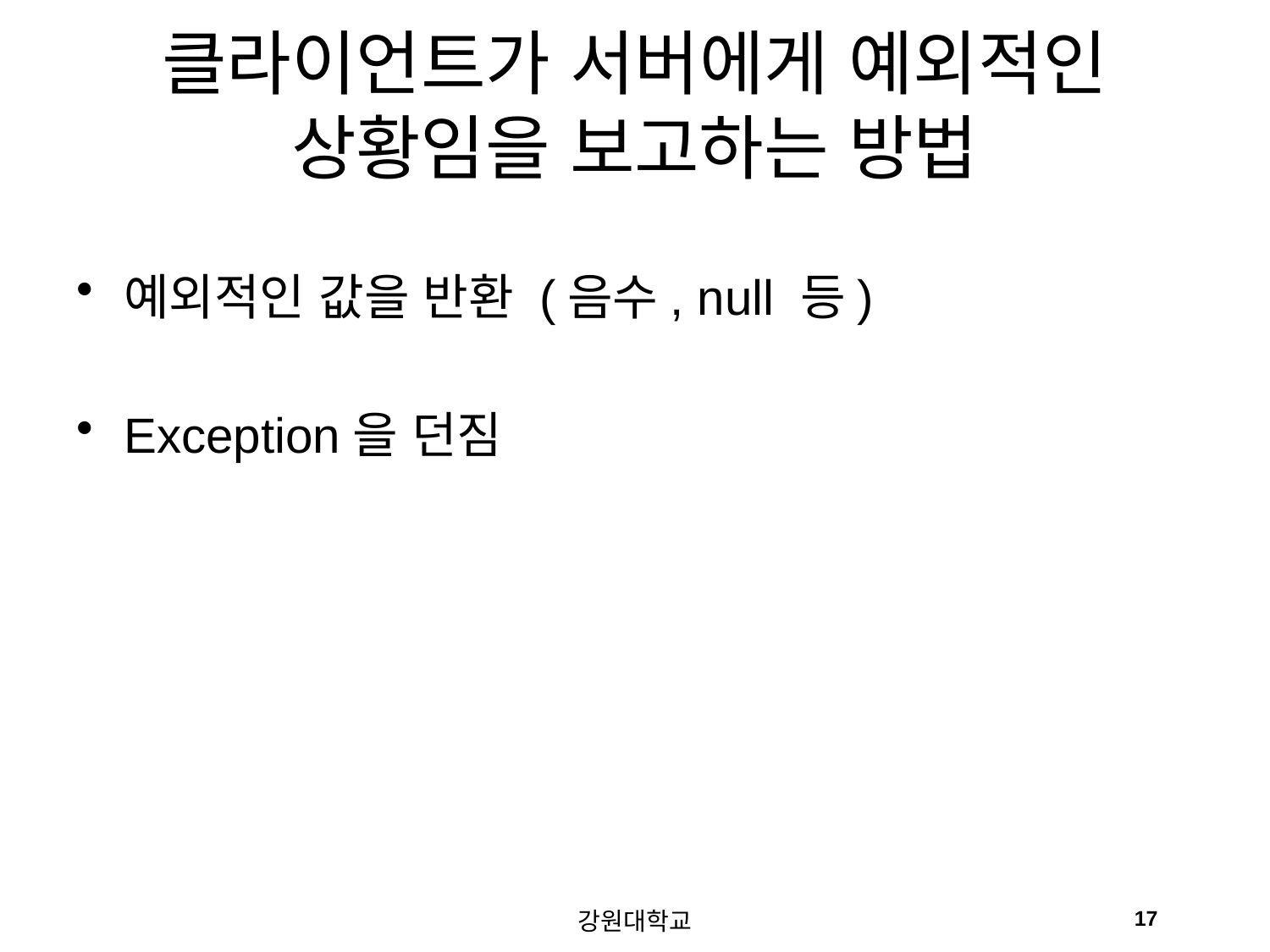

# 클라이언트가 서버에게 예외적인 상황임을 보고하는 방법

예외적인 값을 반환 (음수, null 등)

Exception을 던짐
강원대학교